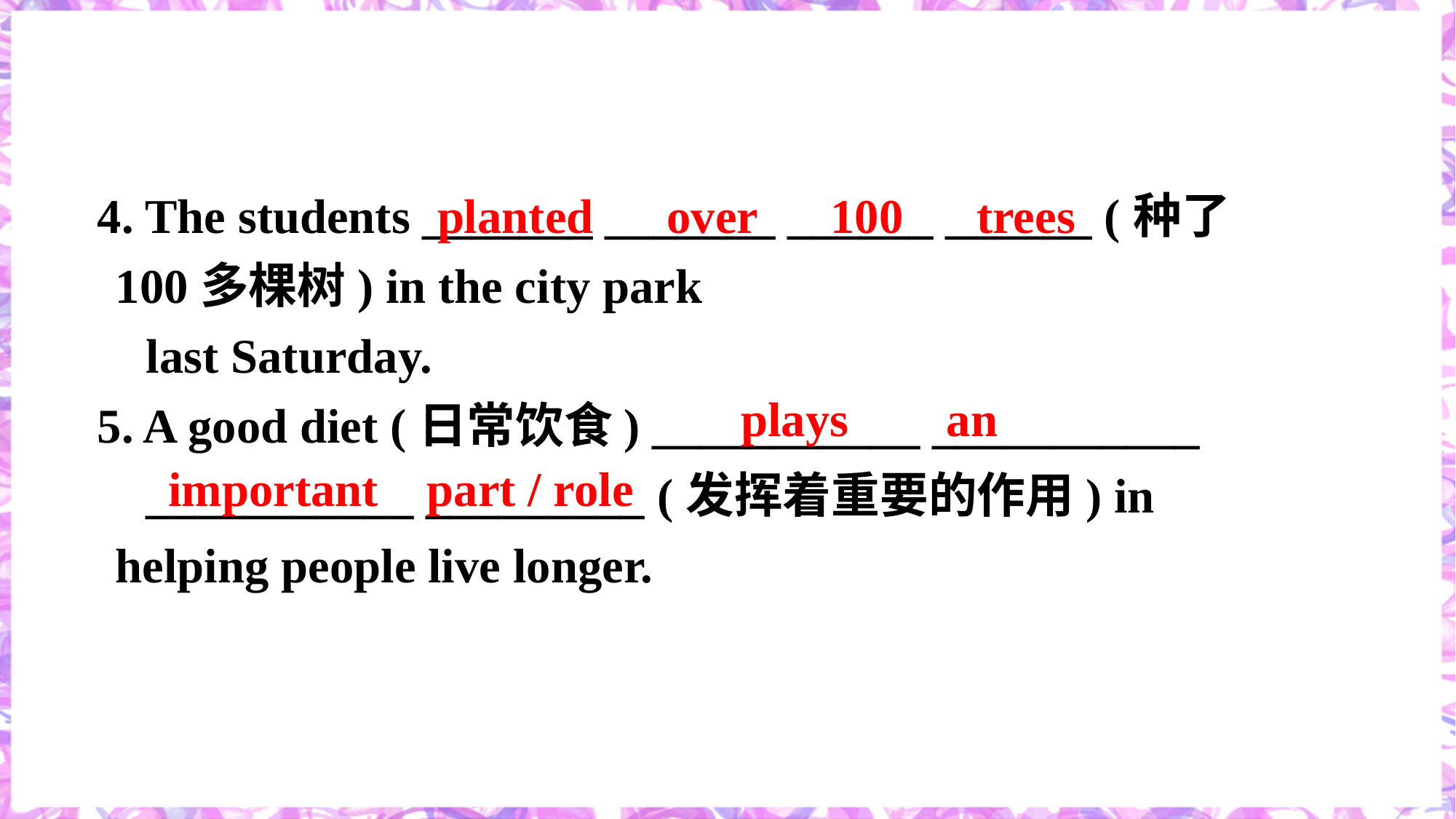

4. The students _______ _______ ______ ______ (种了100多棵树) in the city park
    last Saturday.
5. A good diet (日常饮食) ___________ ___________
    ___________ _________ (发挥着重要的作用) in helping people live longer.
planted      over      100      trees
                                               plays        an important    part / role